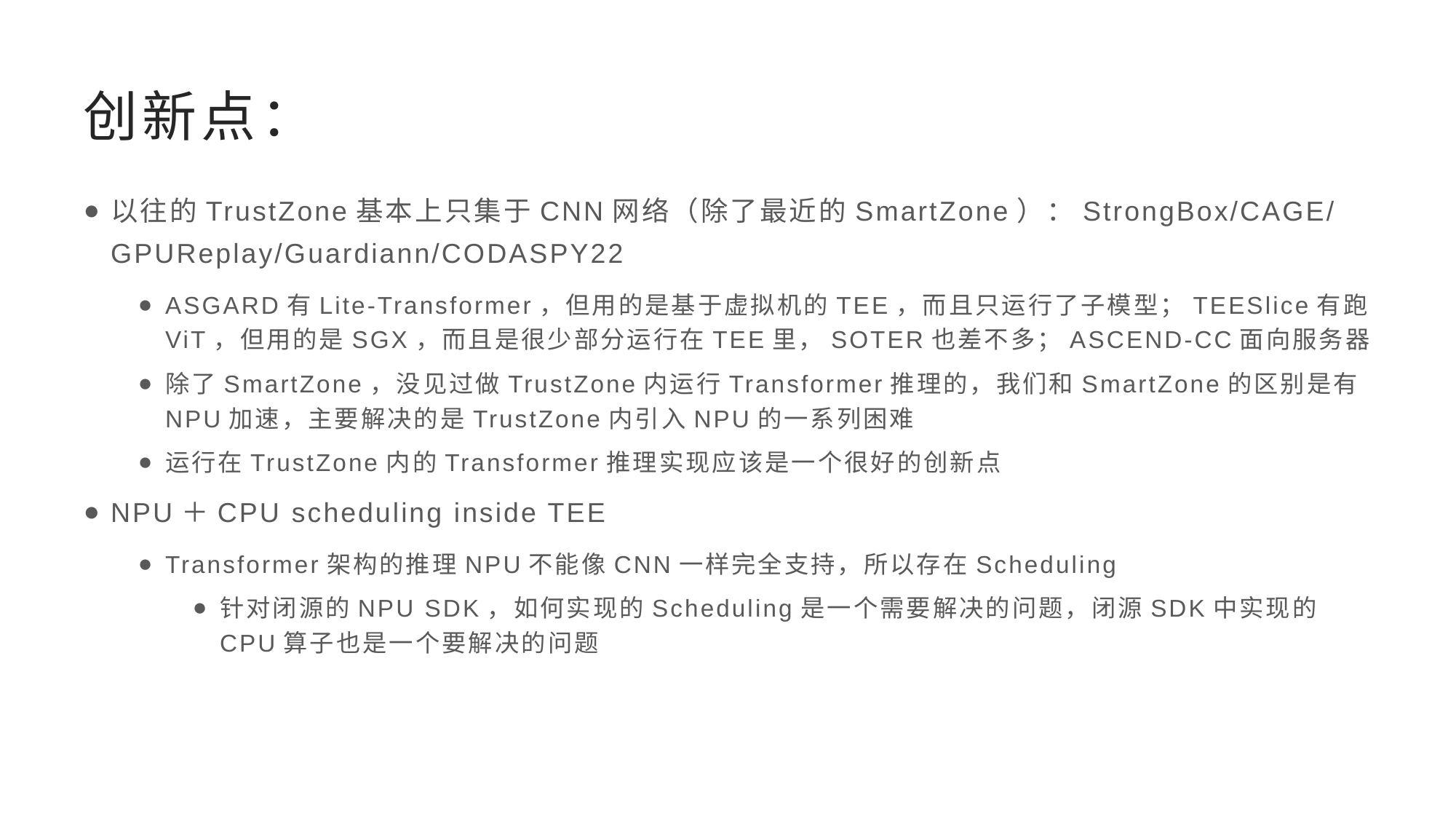

# 创新点：
以往的TrustZone基本上只集于CNN网络（除了最近的SmartZone）：StrongBox/CAGE/GPUReplay/Guardiann/CODASPY22
ASGARD有Lite-Transformer，但用的是基于虚拟机的TEE，而且只运行了子模型；TEESlice有跑ViT，但用的是SGX，而且是很少部分运行在TEE里，SOTER也差不多；ASCEND-CC面向服务器
除了SmartZone，没见过做TrustZone内运行Transformer推理的，我们和SmartZone的区别是有NPU加速，主要解决的是TrustZone内引入NPU的一系列困难
运行在TrustZone内的Transformer推理实现应该是一个很好的创新点
NPU＋CPU scheduling inside TEE
Transformer架构的推理NPU不能像CNN一样完全支持，所以存在Scheduling
针对闭源的NPU SDK，如何实现的Scheduling是一个需要解决的问题，闭源SDK中实现的CPU算子也是一个要解决的问题